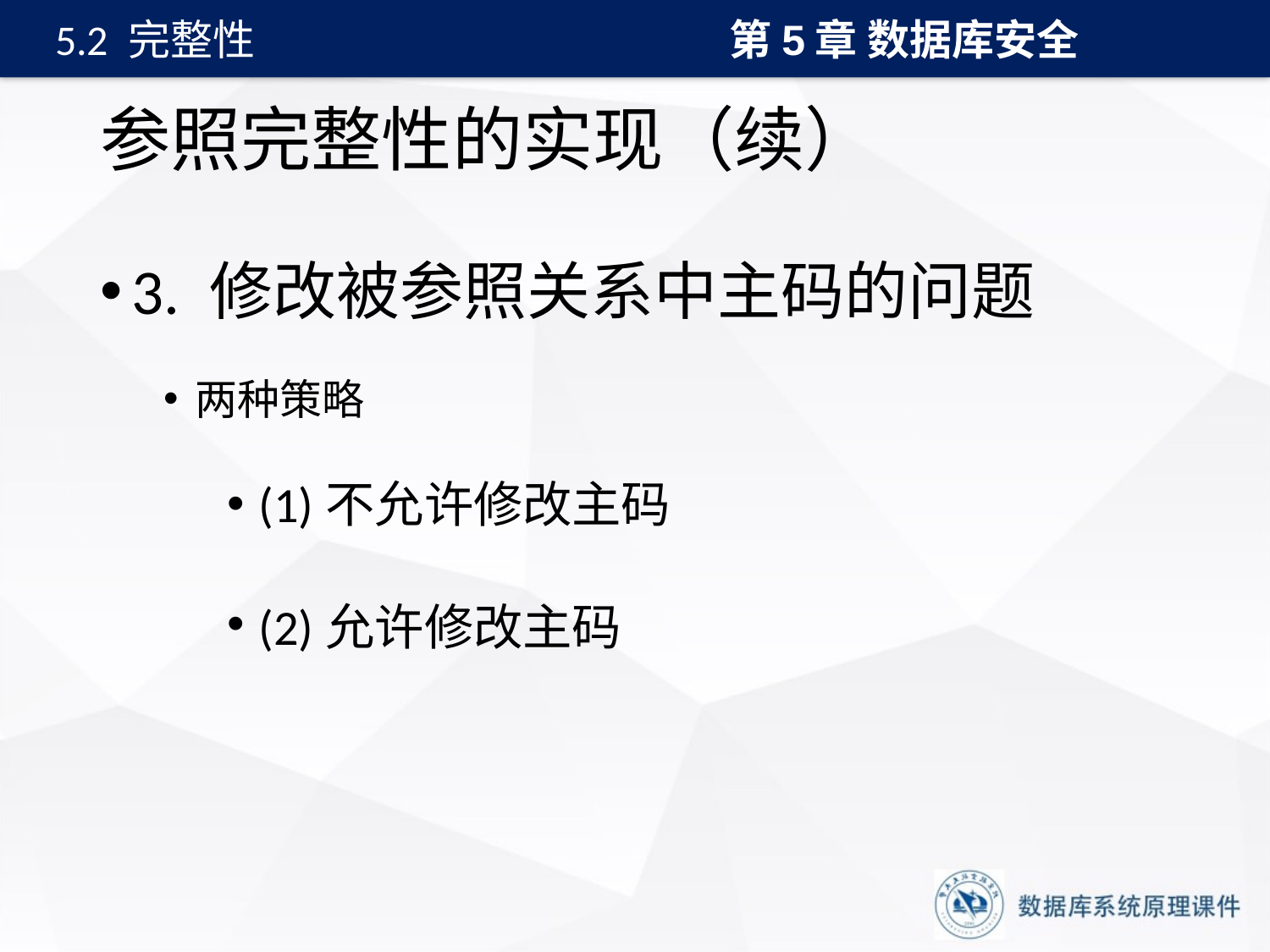

第5章 数据库安全
5.2 完整性
# 参照完整性的实现（续）
3. 修改被参照关系中主码的问题
两种策略
(1)不允许修改主码
(2)允许修改主码